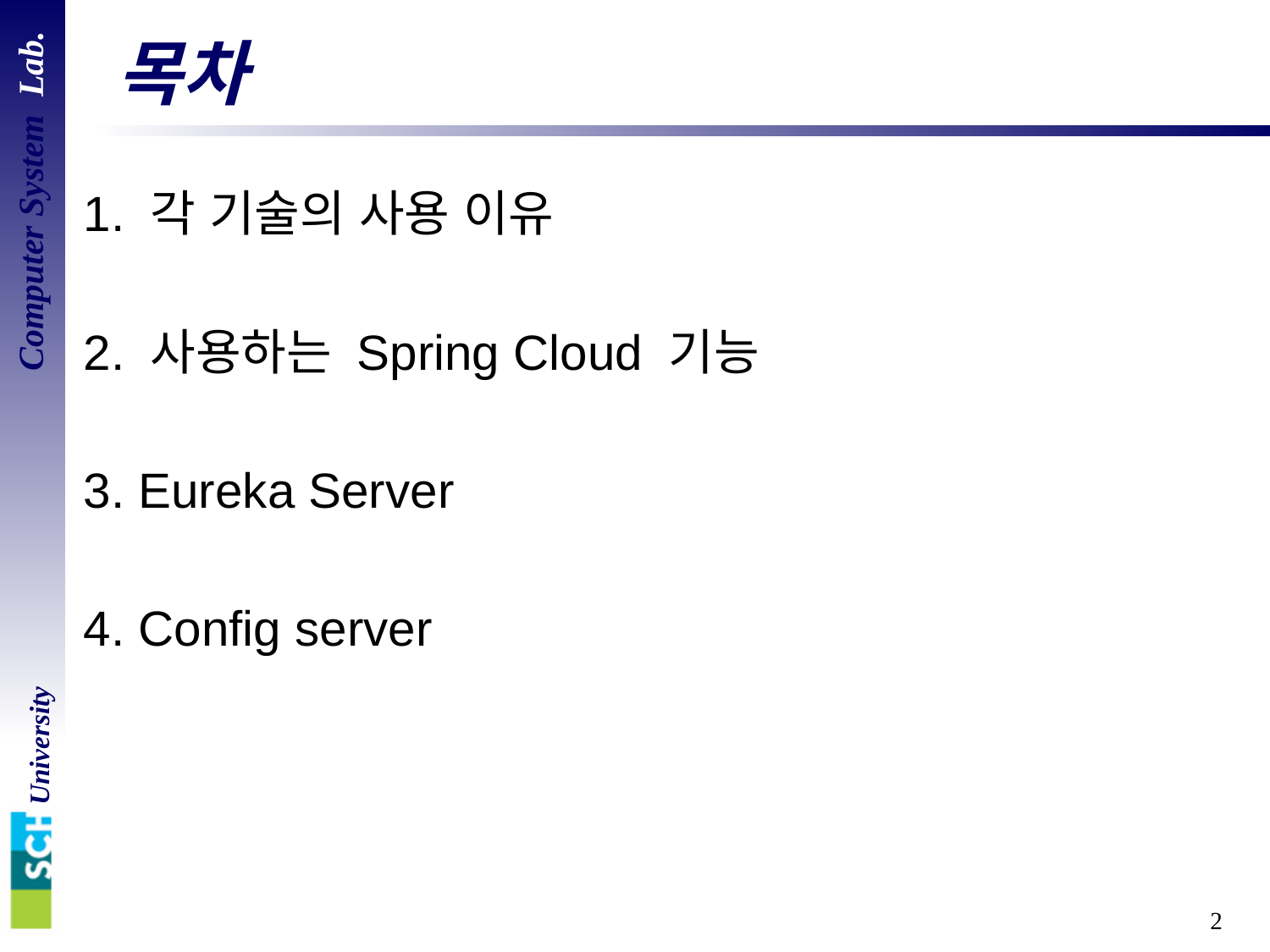

# 목차
1. 각 기술의 사용 이유

2. 사용하는 Spring Cloud 기능

3. Eureka Server

4. Config server